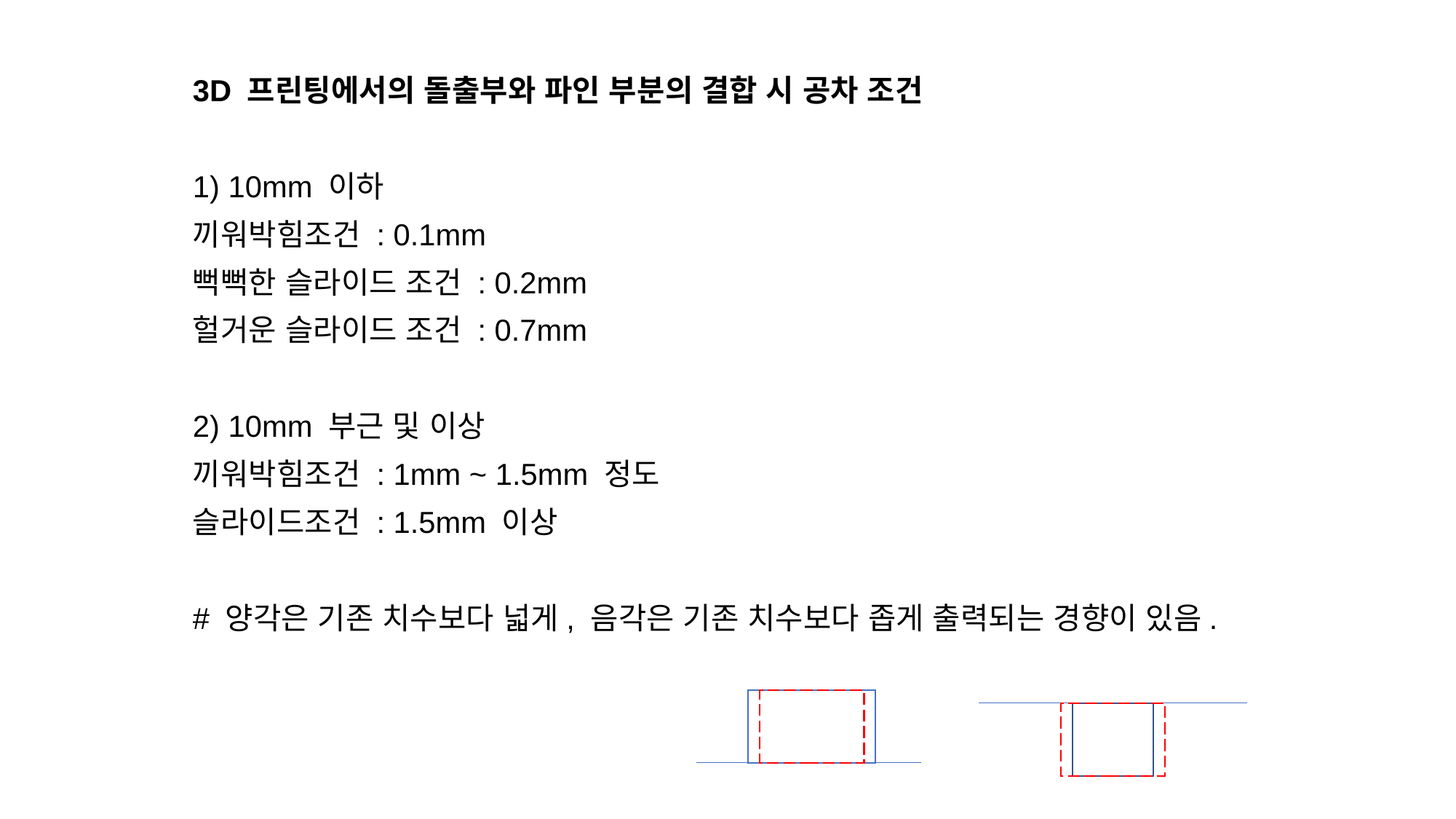

3D 프린팅에서의 돌출부와 파인 부분의 결합 시 공차 조건

1) 10mm 이하
끼워박힘조건 : 0.1mm
뻑뻑한 슬라이드 조건 : 0.2mm
헐거운 슬라이드 조건 : 0.7mm

2) 10mm 부근 및 이상
끼워박힘조건 : 1mm ~ 1.5mm 정도
슬라이드조건 : 1.5mm 이상

# 양각은 기존 치수보다 넓게, 음각은 기존 치수보다 좁게 출력되는 경향이 있음.